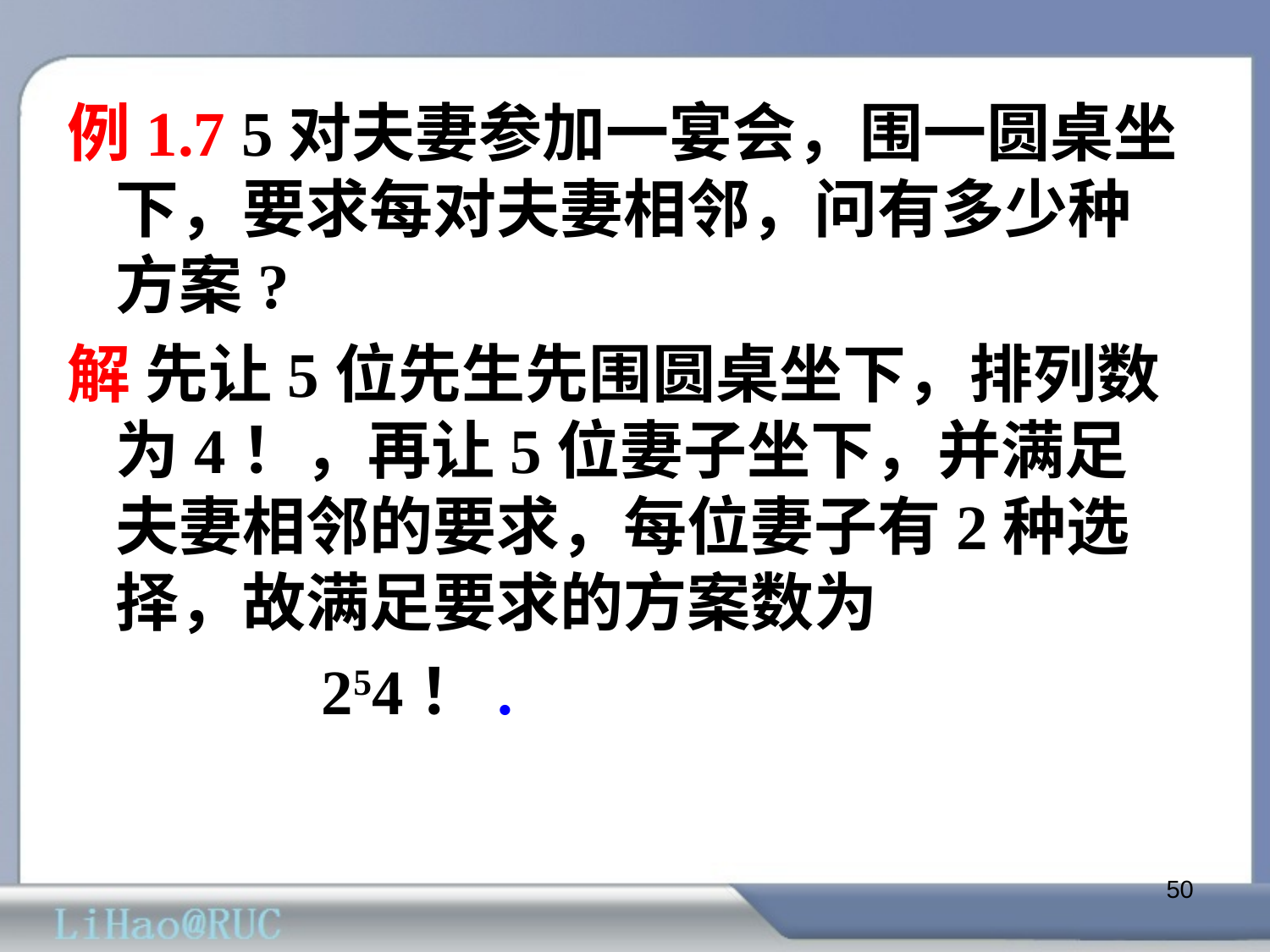

例1.7 5对夫妻参加一宴会，围一圆桌坐下，要求每对夫妻相邻，问有多少种方案?
解 先让5位先生先围圆桌坐下，排列数为4！，再让5位妻子坐下，并满足夫妻相邻的要求，每位妻子有2种选择，故满足要求的方案数为
                254！.
50